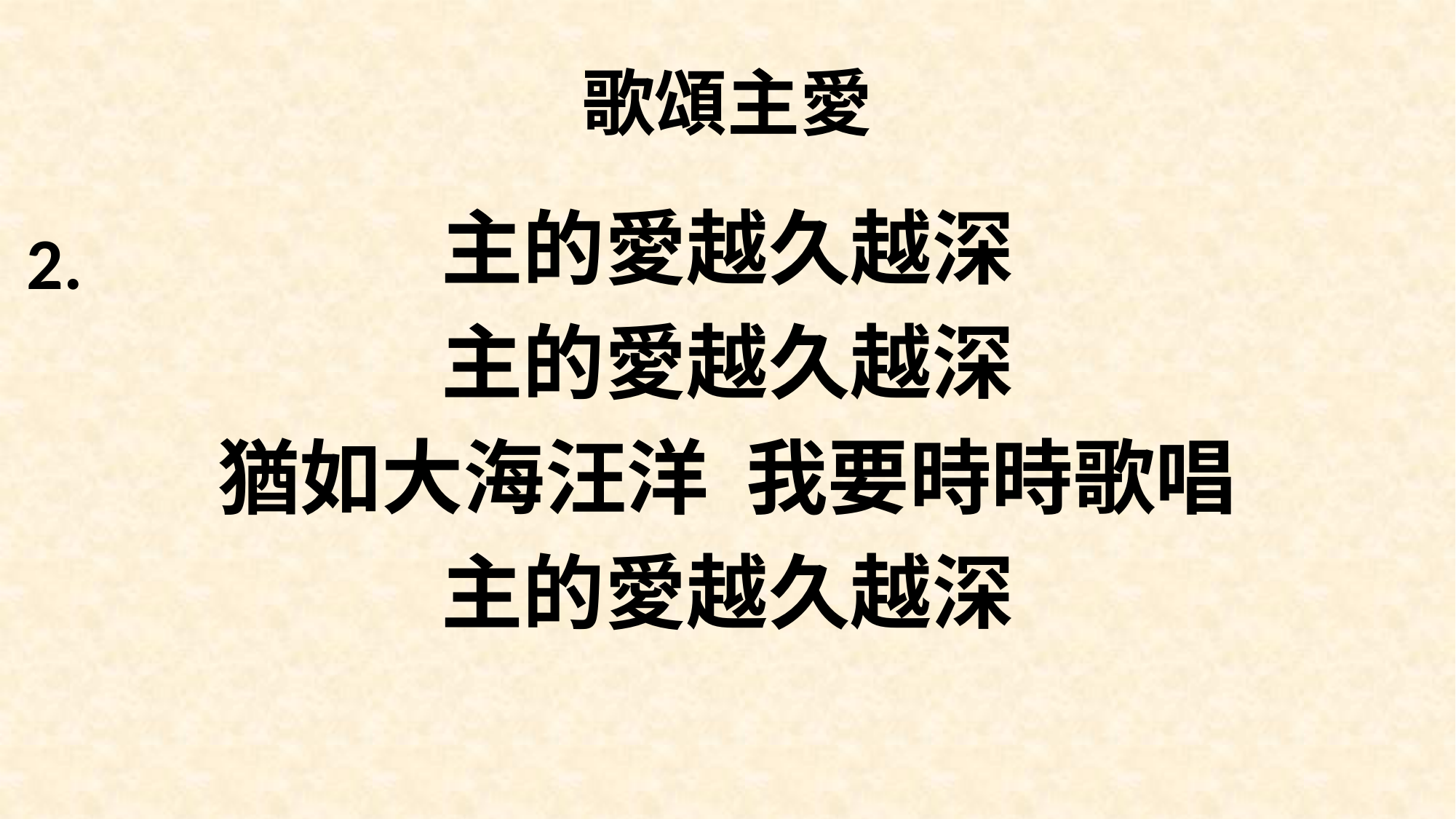

# 歌頌主愛
主的愛越久越深
主的愛越久越深
猶如大海汪洋  我要時時歌唱
主的愛越久越深
2.